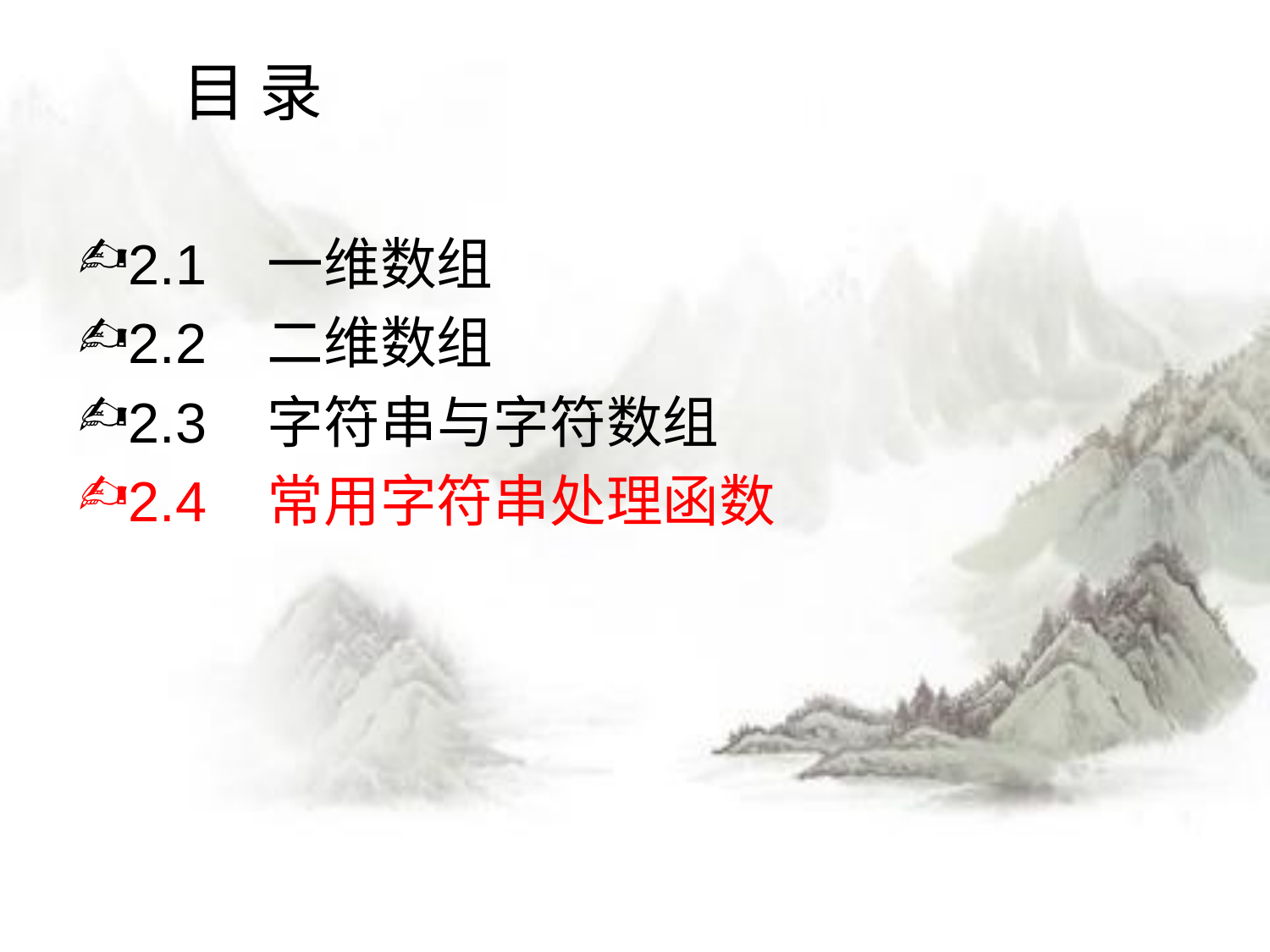

# 目 录
2.1   一维数组
2.2   二维数组
2.3   字符串与字符数组
2.4   常用字符串处理函数